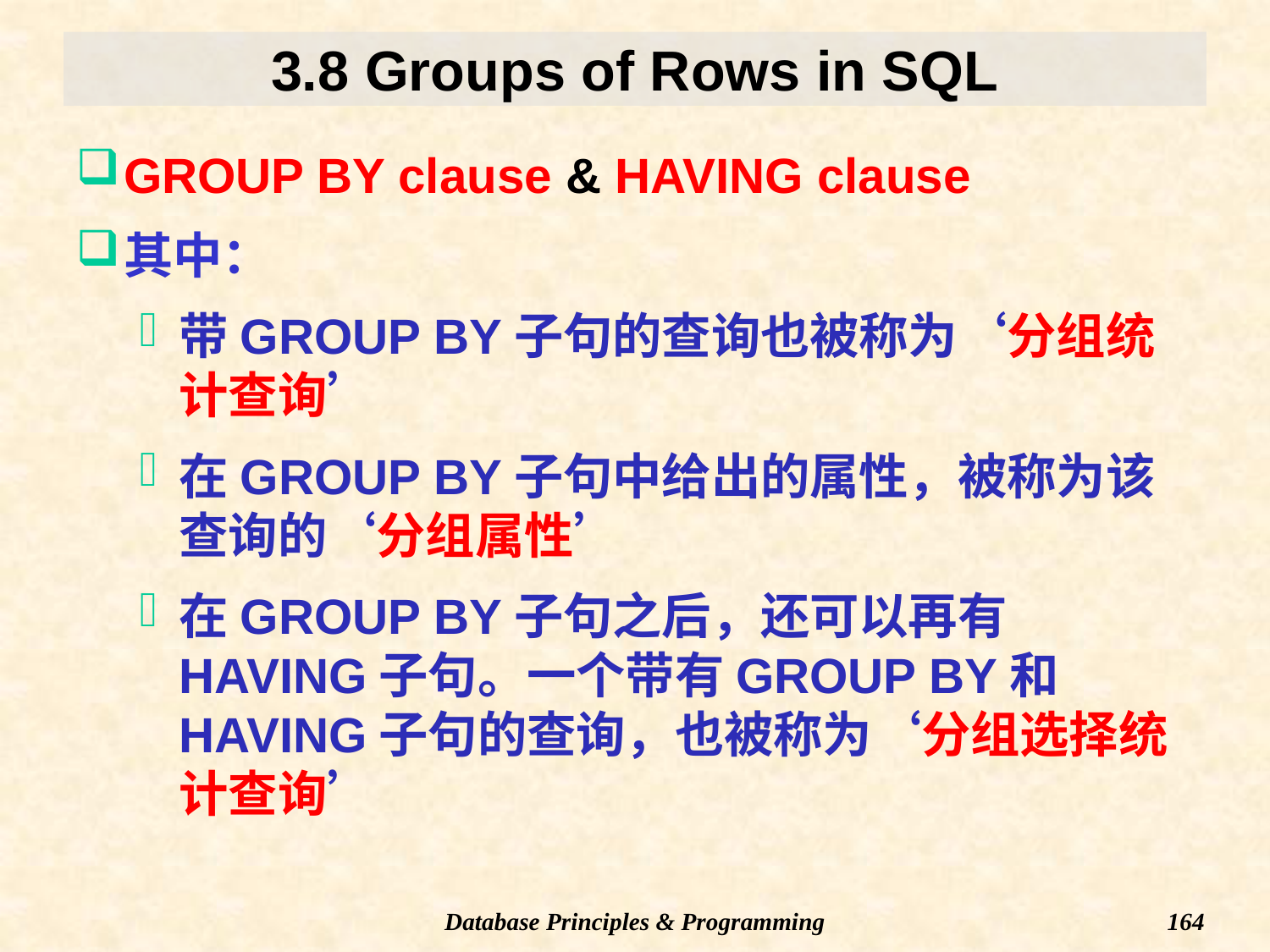

# 3.8 Groups of Rows in SQL
GROUP BY clause & HAVING clause
其中：
带GROUP BY子句的查询也被称为‘分组统计查询’
在GROUP BY子句中给出的属性，被称为该查询的‘分组属性’
在GROUP BY子句之后，还可以再有HAVING子句。一个带有GROUP BY和HAVING子句的查询，也被称为‘分组选择统计查询’

Database Principles & Programming
164